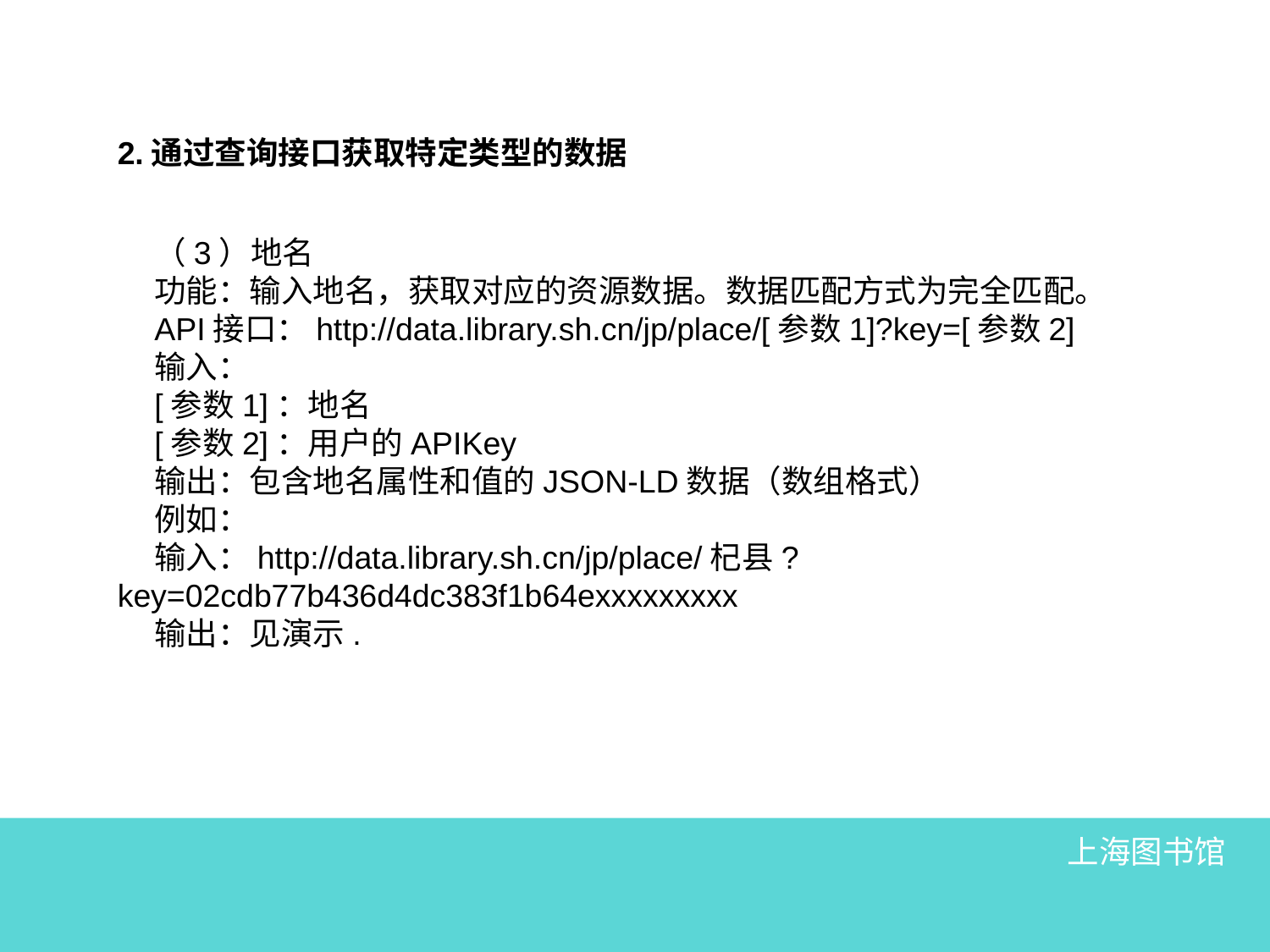

2.通过查询接口获取特定类型的数据
（3）地名
功能：输入地名，获取对应的资源数据。数据匹配方式为完全匹配。
API接口：http://data.library.sh.cn/jp/place/[参数1]?key=[参数2]
输入：
[参数1]：地名
[参数2]：用户的APIKey
输出：包含地名属性和值的JSON-LD数据（数组格式）
例如：
输入：http://data.library.sh.cn/jp/place/杞县?key=02cdb77b436d4dc383f1b64exxxxxxxxx
输出：见演示.

上海图书馆